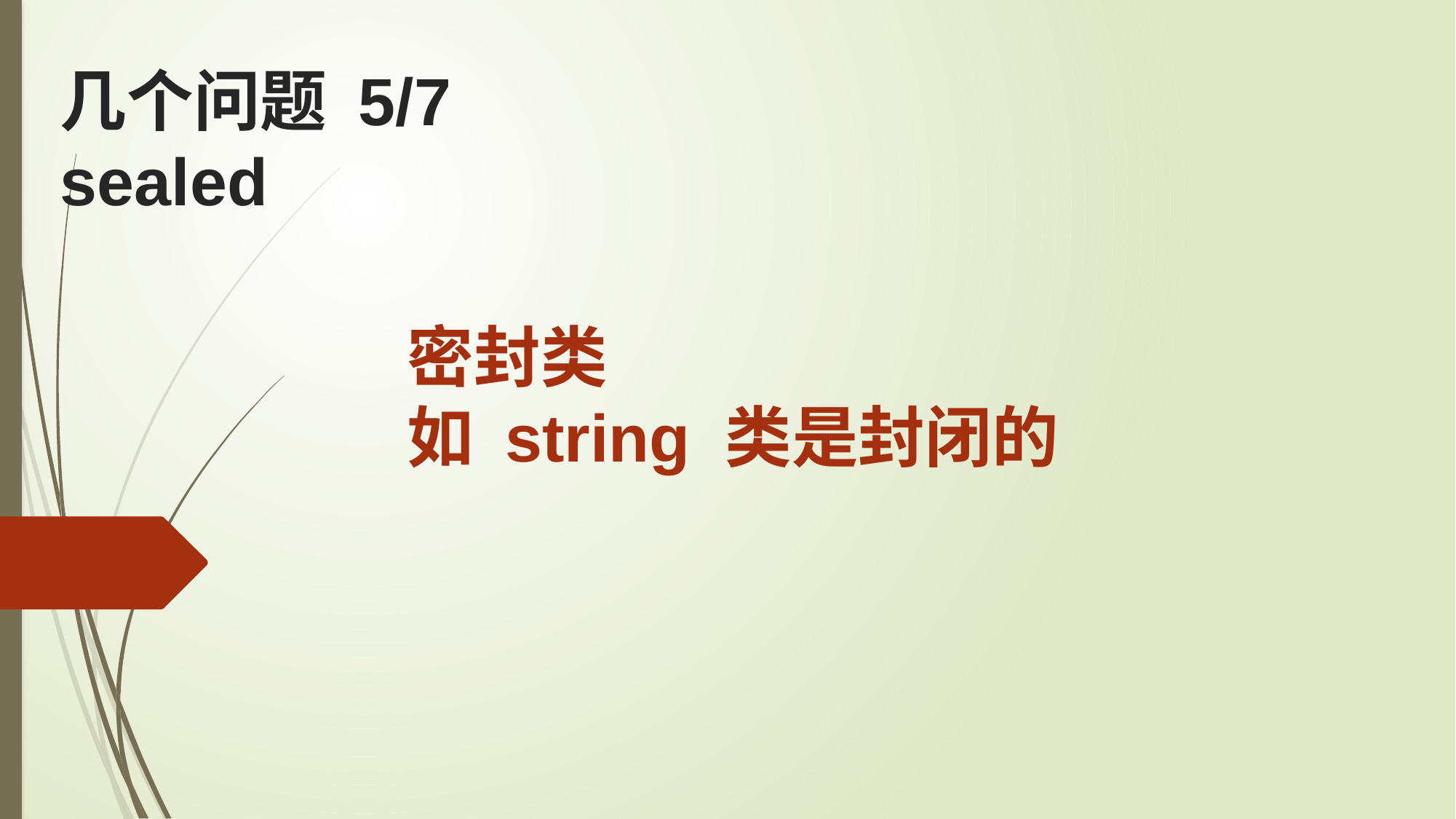

几个问题 5/7
sealed
密封类
如 string 类是封闭的